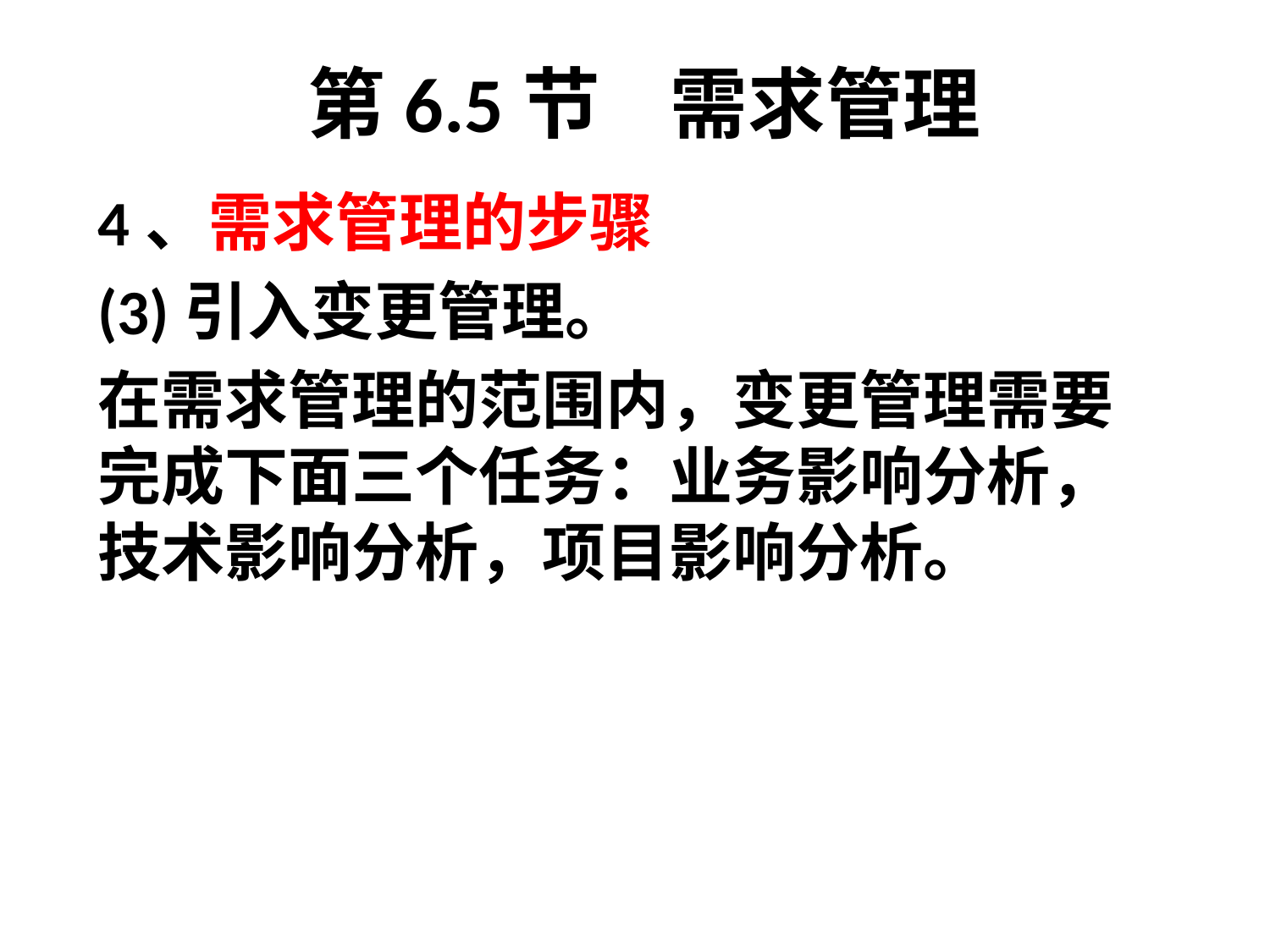

# 第6.5节    需求管理
4、需求管理的步骤
(3)引入变更管理。
在需求管理的范围内，变更管理需要完成下面三个任务：业务影响分析，技术影响分析，项目影响分析。